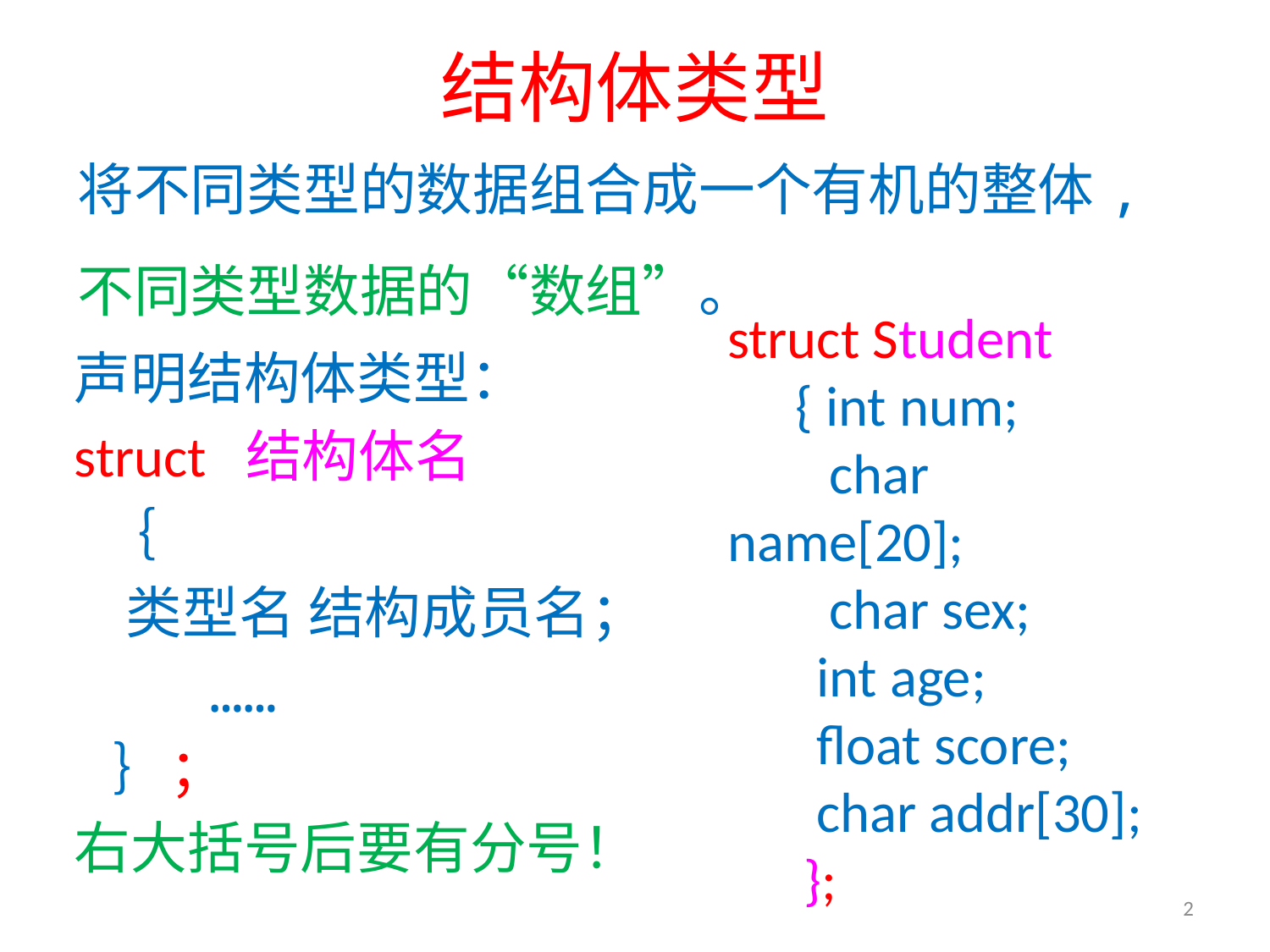

# 结构体类型
将不同类型的数据组合成一个有机的整体,
不同类型数据的“数组”。
struct Student
  { int num;
   char name[20];
   char sex;
       int age;
       float score;
       char addr[30];
      };
声明结构体类型：
struct  结构体名
 ｛
   类型名 结构成员名；
    ……
  ｝；
右大括号后要有分号！
2